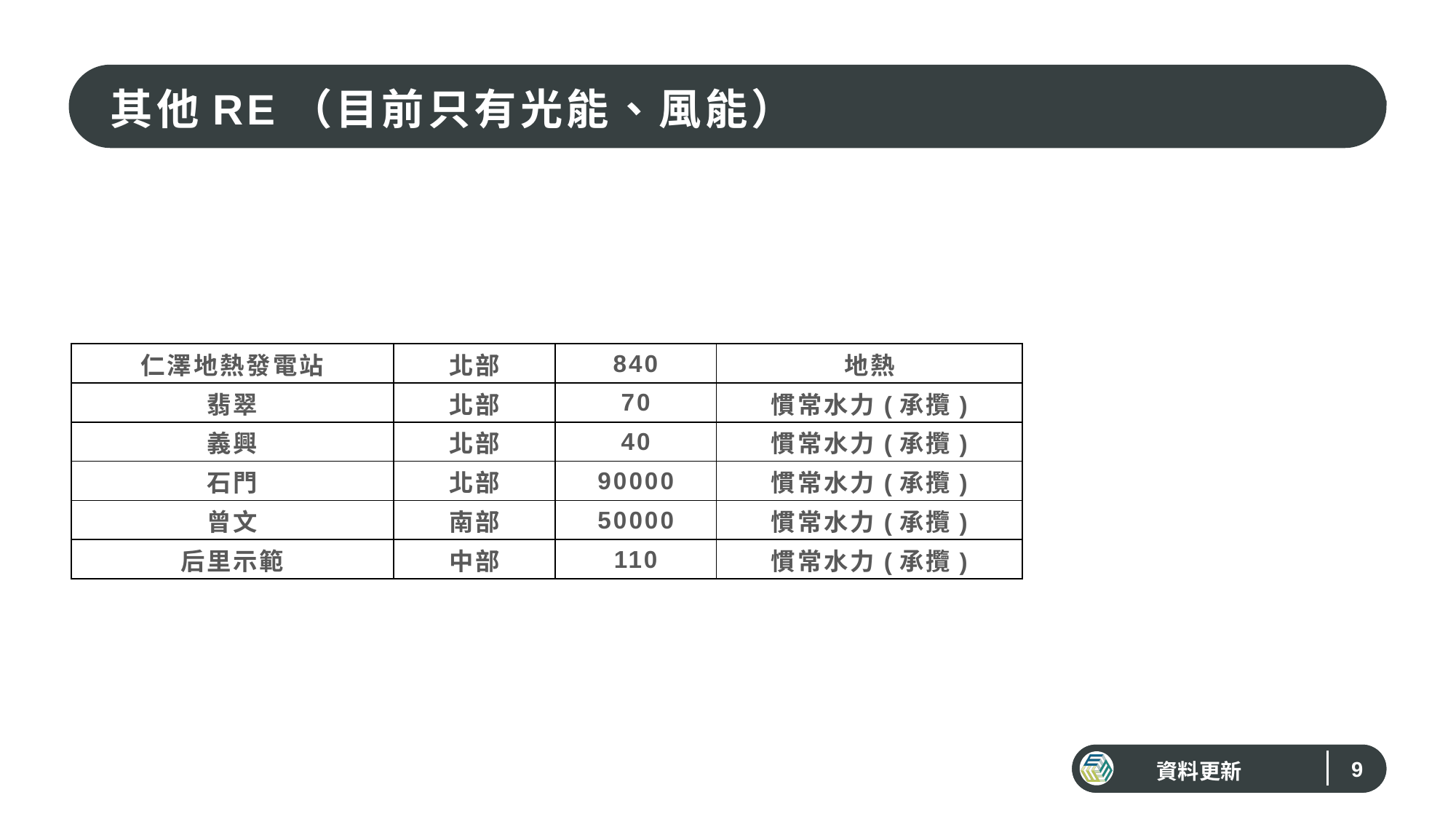

其他RE（目前只有光能、風能）
| 仁澤地熱發電站 | 北部 | 840 | 地熱 |
| --- | --- | --- | --- |
| 翡翠 | 北部 | 70 | 慣常水力(承攬) |
| 義興 | 北部 | 40 | 慣常水力(承攬) |
| 石門 | 北部 | 90000 | 慣常水力(承攬) |
| 曾文 | 南部 | 50000 | 慣常水力(承攬) |
| 后里示範 | 中部 | 110 | 慣常水力(承攬) |
資料更新

9